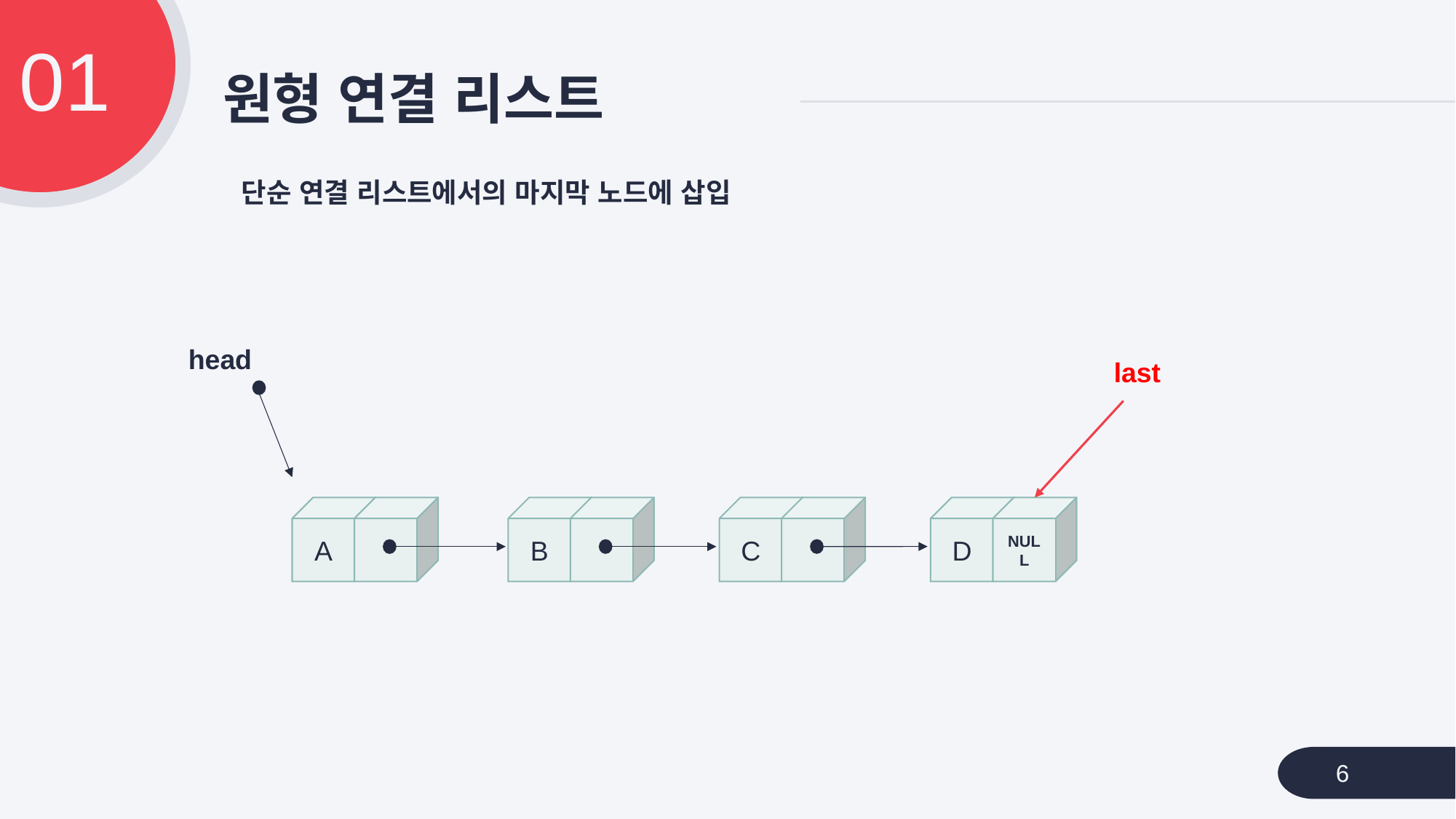

01
# 원형 연결 리스트
단순 연결 리스트에서의 마지막 노드에 삽입
head
last

C

D
NULL
A

B

6